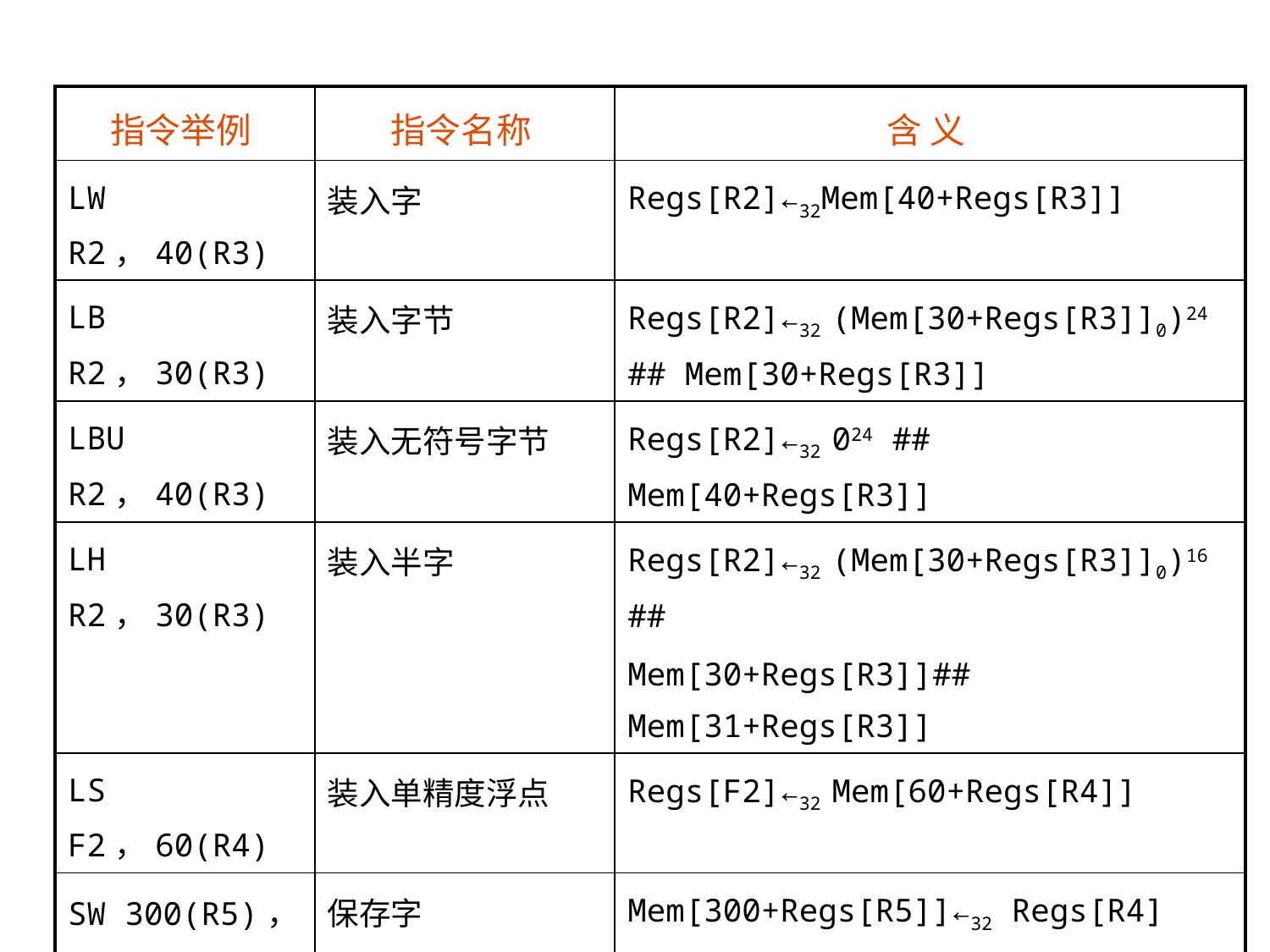

| 指令举例 | 指令名称 | 含 义 |
| --- | --- | --- |
| LW R2，40(R3) | 装入字 | Regs[R2]←32Mem[40+Regs[R3]] |
| LB R2，30(R3) | 装入字节 | Regs[R2]←32 (Mem[30+Regs[R3]]0)24 ## Mem[30+Regs[R3]] |
| LBU R2，40(R3) | 装入无符号字节 | Regs[R2]←32 024 ## Mem[40+Regs[R3]] |
| LH R2，30(R3) | 装入半字 | Regs[R2]←32 (Mem[30+Regs[R3]]0)16 ## Mem[30+Regs[R3]]## Mem[31+Regs[R3]] |
| LS F2，60(R4) | 装入单精度浮点 | Regs[F2]←32 Mem[60+Regs[R4]] |
| SW 300(R5)，R4 | 保存字 | Mem[300+Regs[R5]]←32 Regs[R4] |
| SH 502(R4)，R5 | 保存半字 | Mem[502+Regs[R4]]←16 Regs[R5] 16··31 |
| SB 41(R3)，R2 | 保存字节 | Mem[41+Regs[R3]]←8 Regs[R2] 24··31 |
| SS 40(R2)，F2 | 保存单精度浮点数 | Mem[40+Regs[R2]]←32 Regs[F2] |